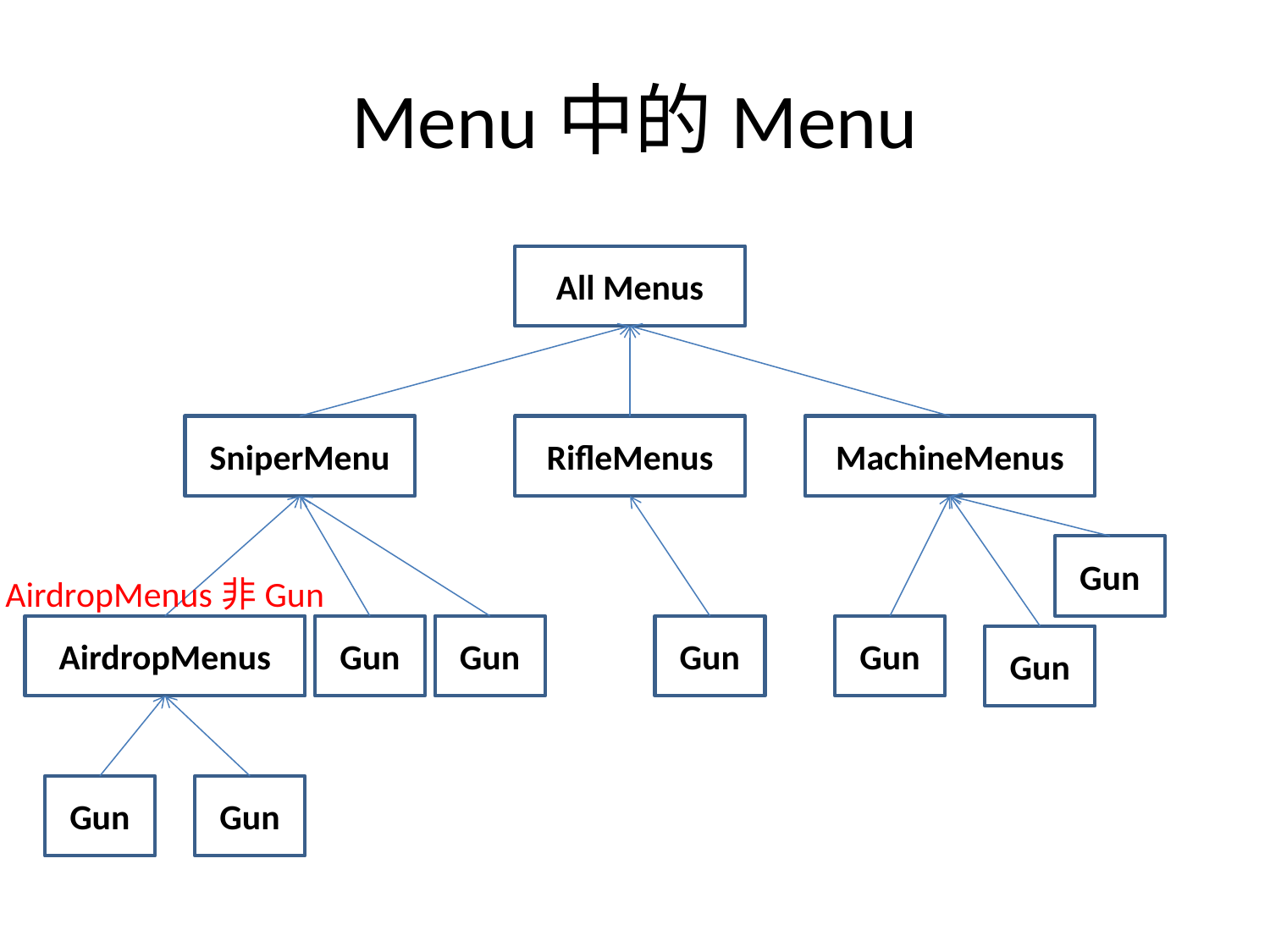

# Menu中的Menu
All Menus
SniperMenu
RifleMenus
MachineMenus
Gun
AirdropMenus非Gun
AirdropMenus
Gun
Gun
Gun
Gun
Gun
Gun
Gun